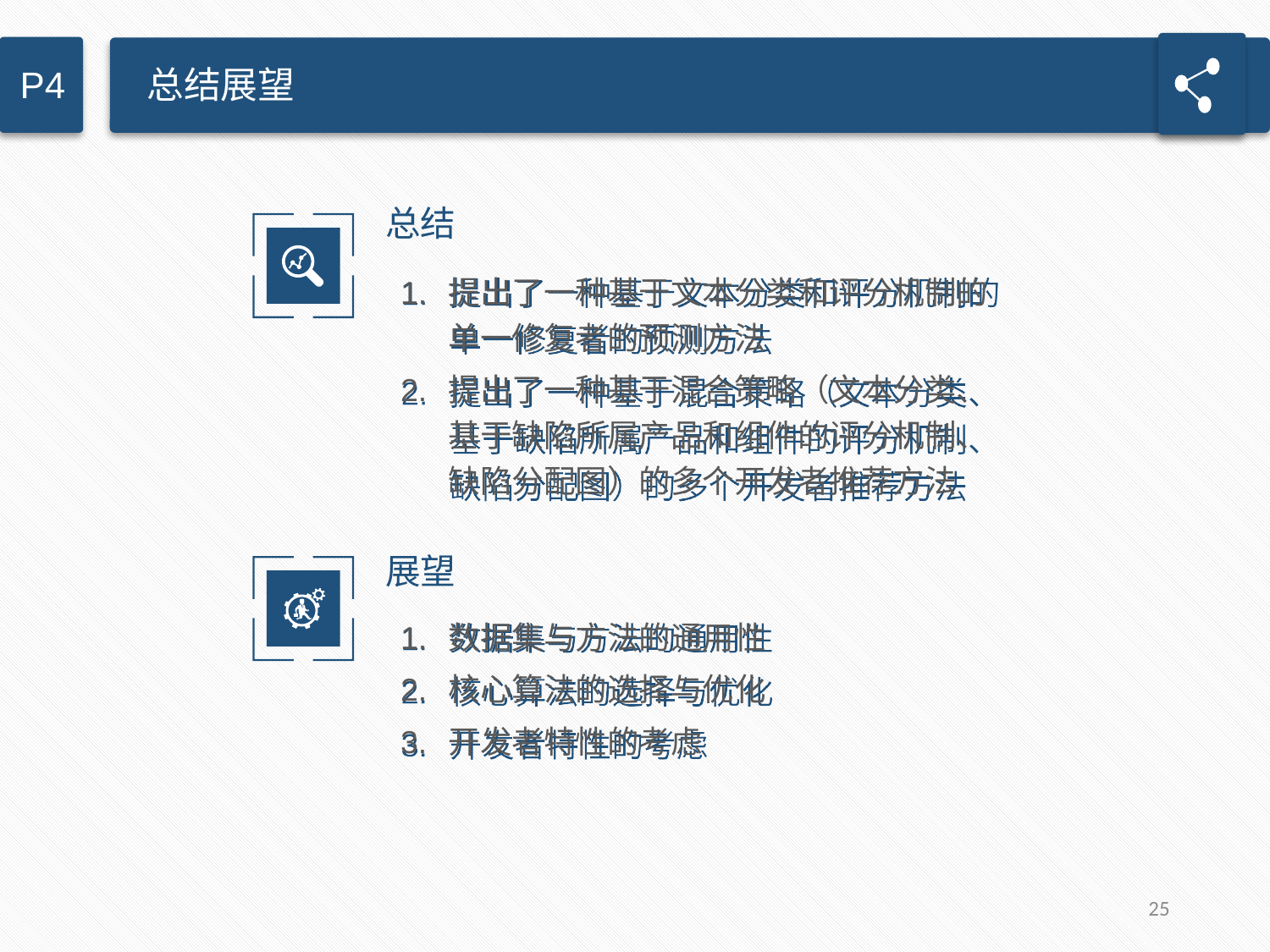

总结展望
P4
总结

提出了一种基于文本分类和评分机制的单一修复者的预测方法
提出了一种基于混合策略（文本分类、基于缺陷所属产品和组件的评分机制、缺陷分配图）的多个开发者推荐方法
展望

数据集与方法的通用性
核心算法的选择与优化
开发者特性的考虑
25